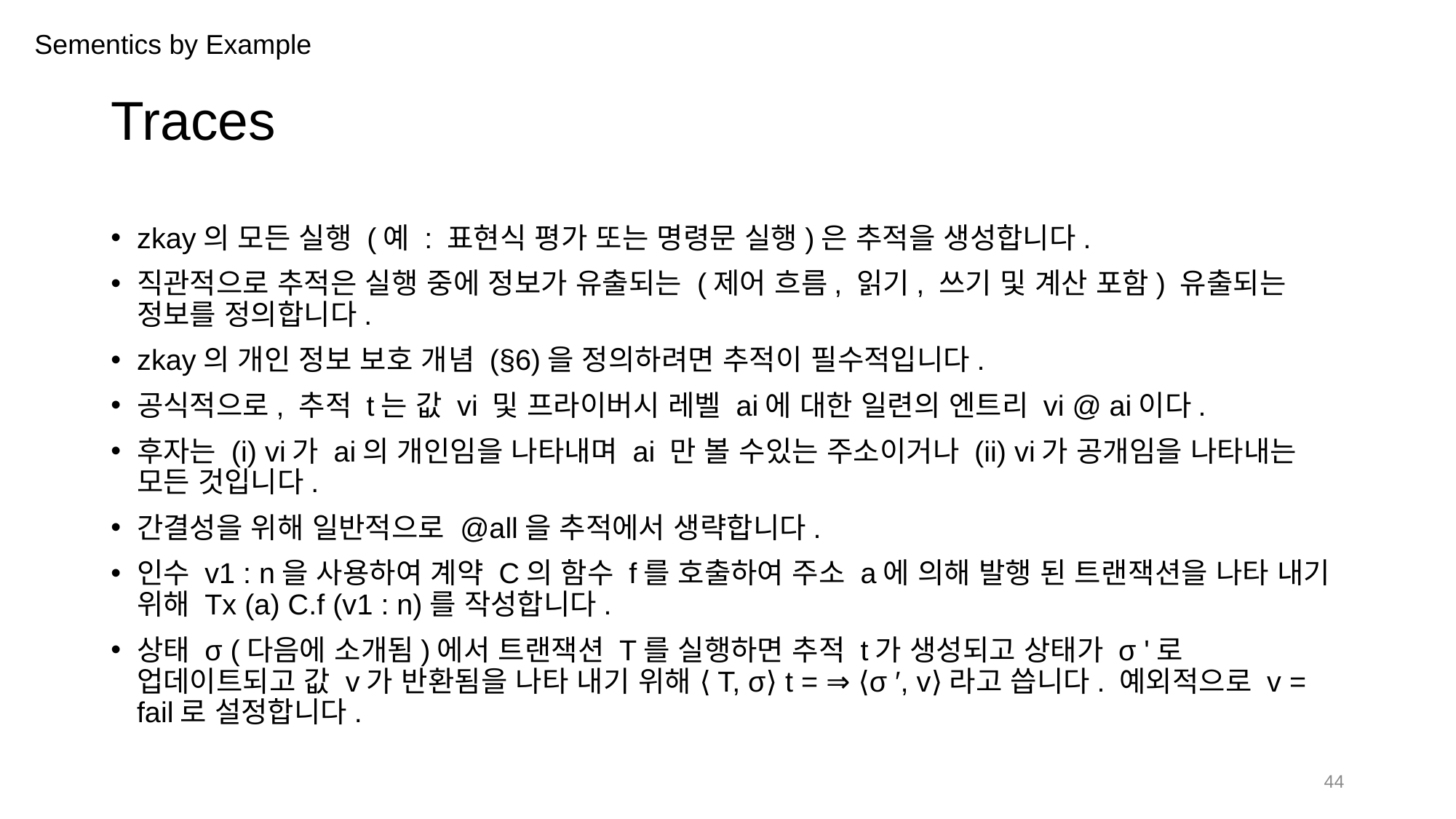

Sementics by Example
# Traces
zkay의 모든 실행 (예 : 표현식 평가 또는 명령문 실행)은 추적을 생성합니다.
직관적으로 추적은 실행 중에 정보가 유출되는 (제어 흐름, 읽기, 쓰기 및 계산 포함) 유출되는 정보를 정의합니다.
zkay의 개인 정보 보호 개념 (§6)을 정의하려면 추적이 필수적입니다.
공식적으로, 추적 t는 값 vi 및 프라이버시 레벨 ai에 대한 일련의 엔트리 vi @ ai이다.
후자는 (i) vi가 ai의 개인임을 나타내며 ai 만 볼 수있는 주소이거나 (ii) vi가 공개임을 나타내는 모든 것입니다.
간결성을 위해 일반적으로 @all을 추적에서 생략합니다.
인수 v1 : n을 사용하여 계약 C의 함수 f를 호출하여 주소 a에 의해 발행 된 트랜잭션을 나타 내기 위해 Tx (a) C.f (v1 : n)를 작성합니다.
상태 σ (다음에 소개됨)에서 트랜잭션 T를 실행하면 추적 t가 생성되고 상태가 σ '로 업데이트되고 값 v가 반환됨을 나타 내기 위해 ⟨T, σ⟩ t = ⇒ ⟨σ ′, v⟩라고 씁니다. 예외적으로 v = fail로 설정합니다.
44